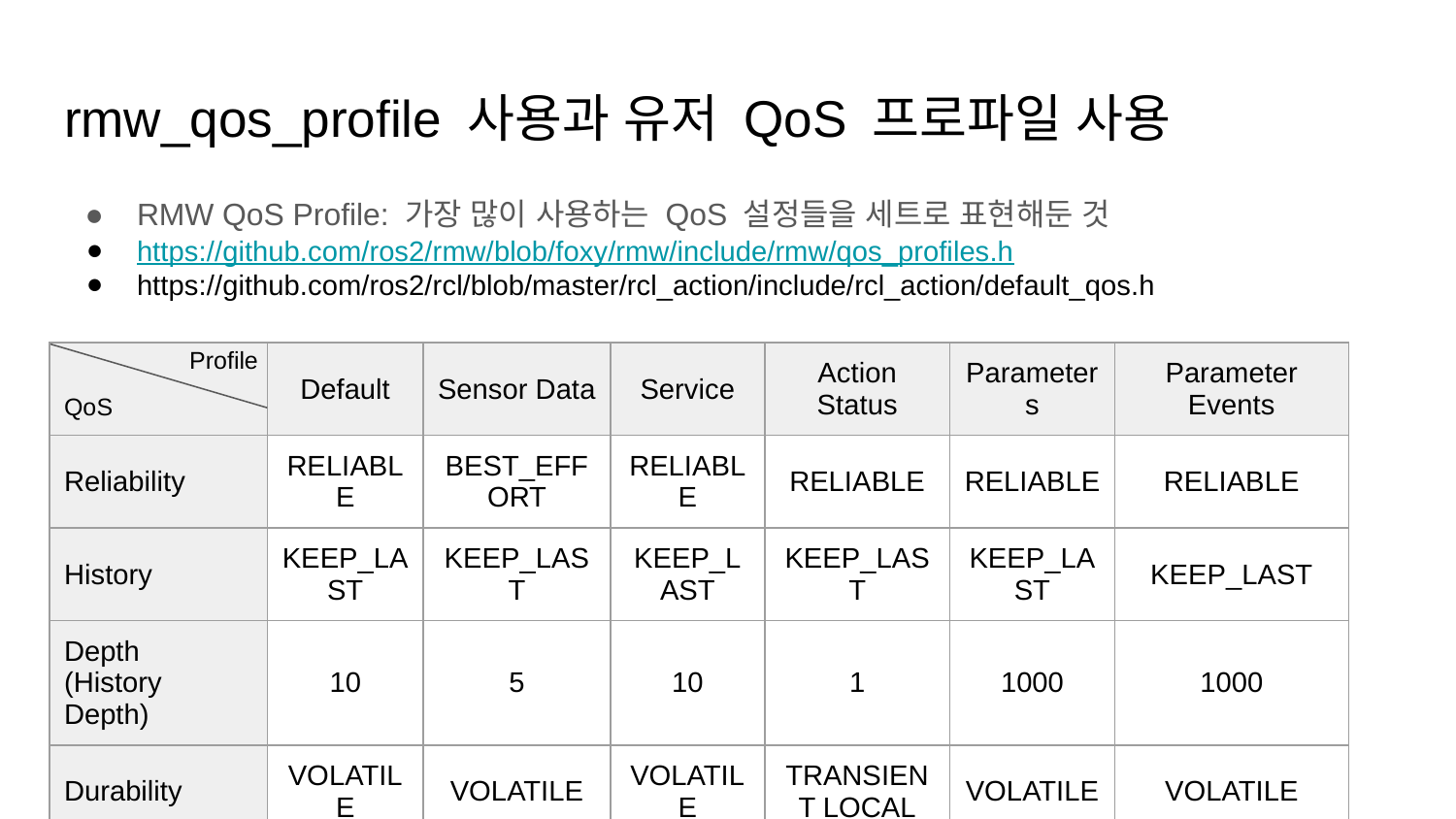

# rmw_qos_profile 사용과 유저 QoS 프로파일 사용
RMW QoS Profile: 가장 많이 사용하는 QoS 설정들을 세트로 표현해둔 것
https://github.com/ros2/rmw/blob/foxy/rmw/include/rmw/qos_profiles.h
https://github.com/ros2/rcl/blob/master/rcl_action/include/rcl_action/default_qos.h
Profile
| QoS | Default | Sensor Data | Service | Action Status | Parameters | Parameter Events |
| --- | --- | --- | --- | --- | --- | --- |
| Reliability | RELIABLE | BEST\_EFFORT | RELIABLE | RELIABLE | RELIABLE | RELIABLE |
| History | KEEP\_LAST | KEEP\_LAST | KEEP\_LAST | KEEP\_LAST | KEEP\_LAST | KEEP\_LAST |
| Depth (History Depth) | 10 | 5 | 10 | 1 | 1000 | 1000 |
| Durability | VOLATILE | VOLATILE | VOLATILE | TRANSIENT LOCAL | VOLATILE | VOLATILE |